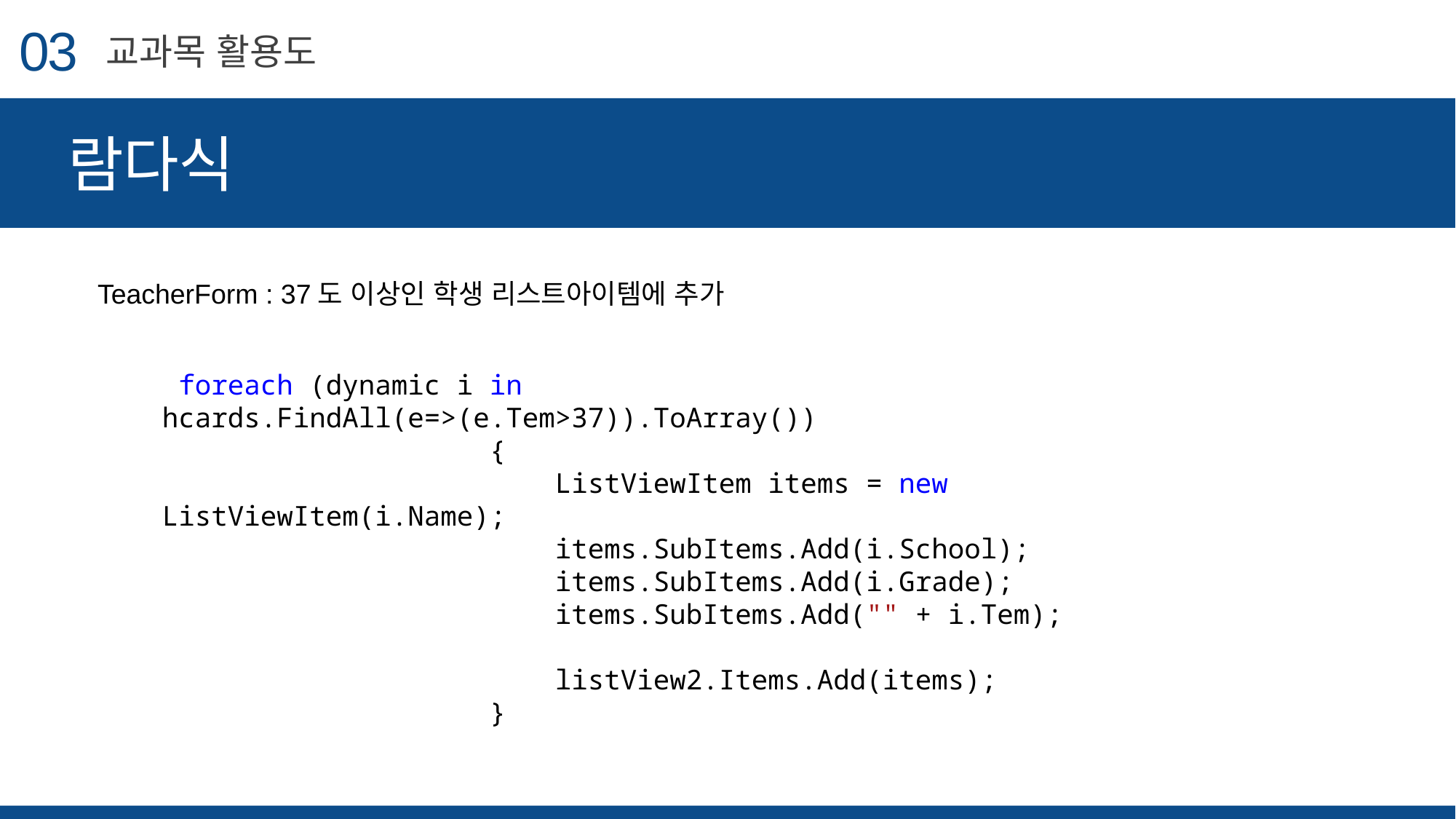

03
교과목 활용도

람다식
TeacherForm : 37도 이상인 학생 리스트아이템에 추가
 foreach (dynamic i in hcards.FindAll(e=>(e.Tem>37)).ToArray())
                    {
                        ListViewItem items = new ListViewItem(i.Name);
                        items.SubItems.Add(i.School);
                        items.SubItems.Add(i.Grade);
                        items.SubItems.Add("" + i.Tem);

                        listView2.Items.Add(items);
                    }